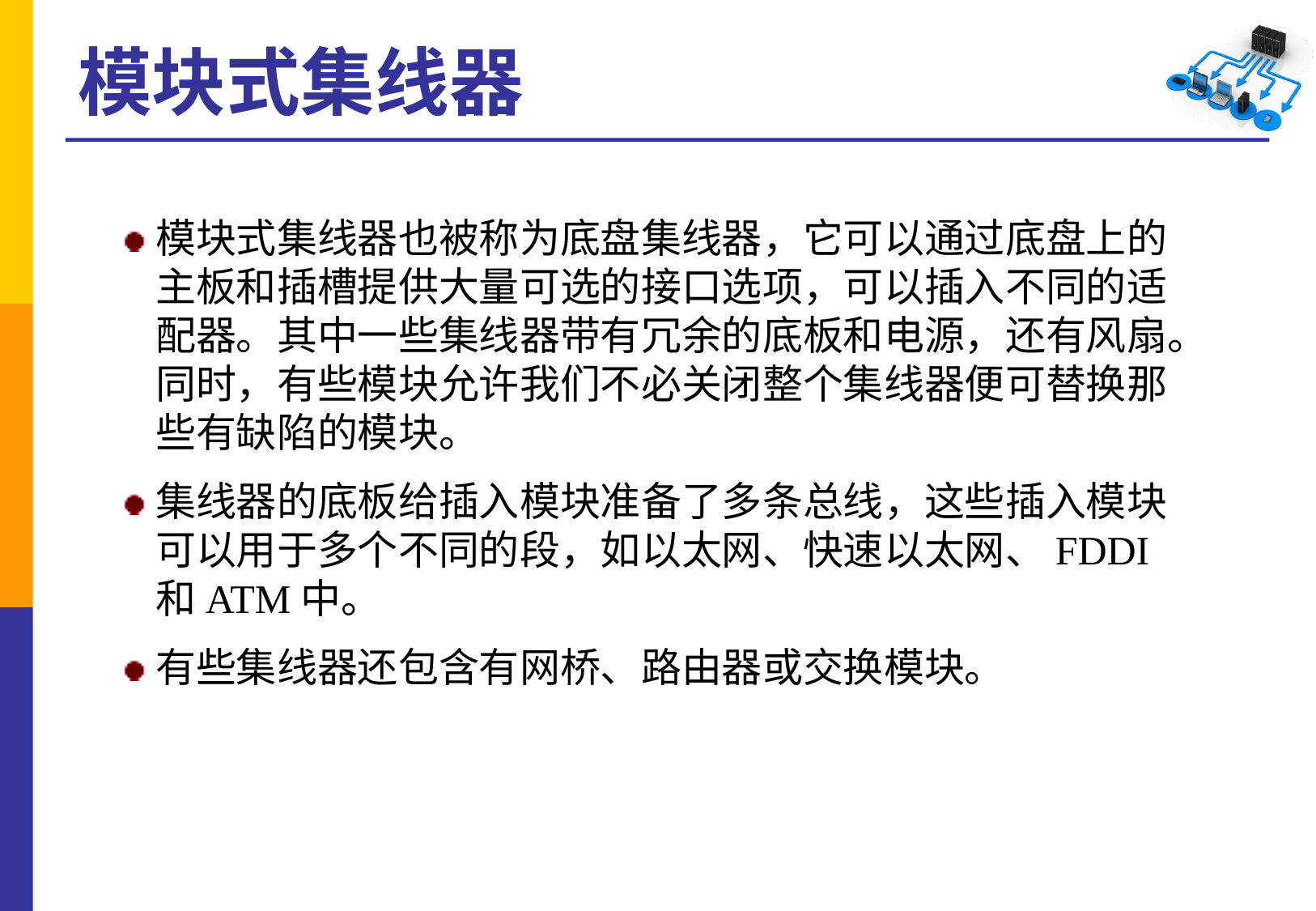

# 模块式集线器
模块式集线器也被称为底盘集线器，它可以通过底盘上的主板和插槽提供大量可选的接口选项，可以插入不同的适配器。其中一些集线器带有冗余的底板和电源，还有风扇。同时，有些模块允许我们不必关闭整个集线器便可替换那些有缺陷的模块。
集线器的底板给插入模块准备了多条总线，这些插入模块可以用于多个不同的段，如以太网、快速以太网、FDDI和ATM中。
有些集线器还包含有网桥、路由器或交换模块。